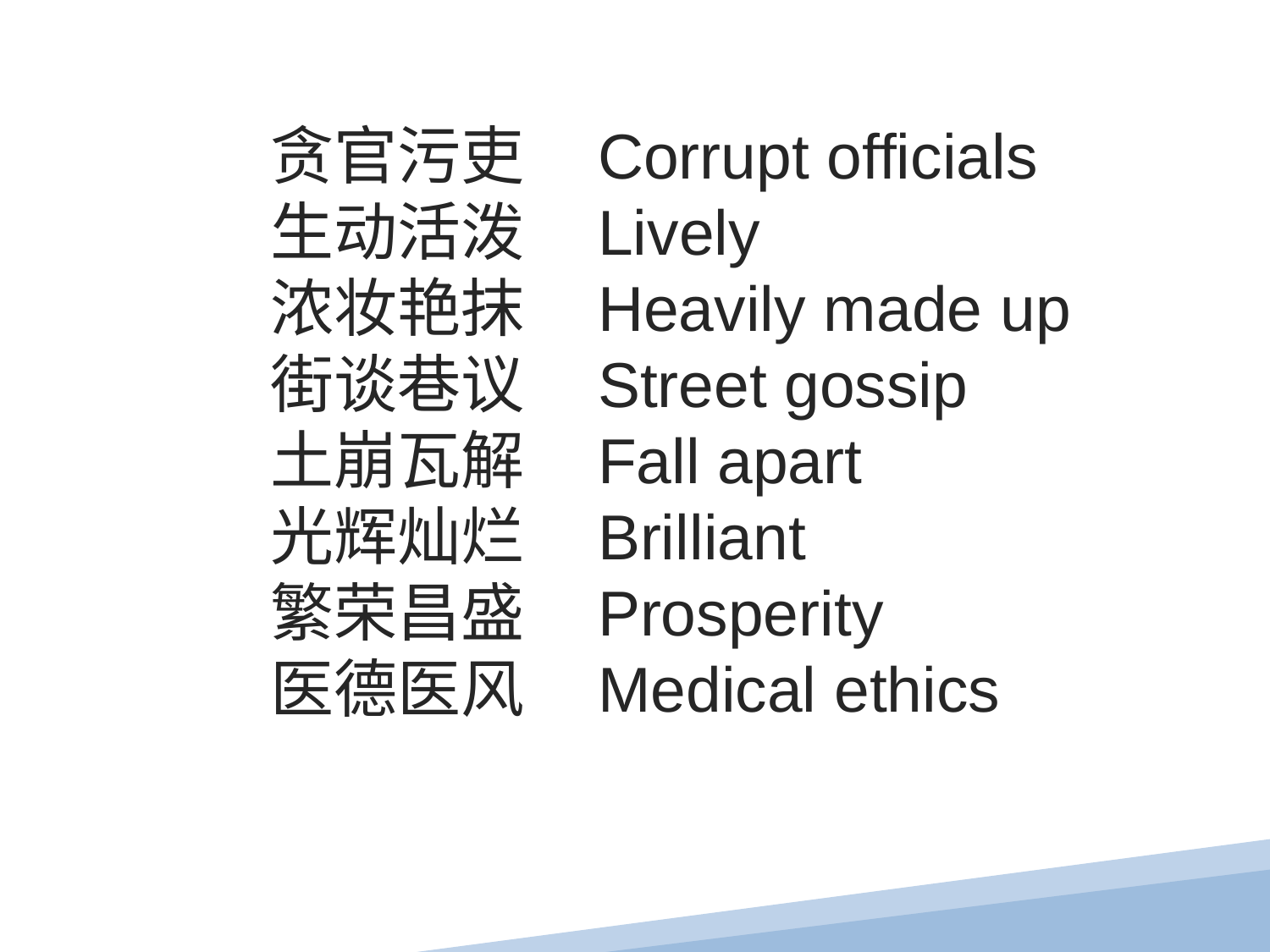

贪官污吏
生动活泼
浓妆艳抹
街谈巷议
土崩瓦解
光辉灿烂
繁荣昌盛
医德医风
Corrupt officials
Lively
Heavily made up
Street gossip
Fall apart
Brilliant
Prosperity
Medical ethics